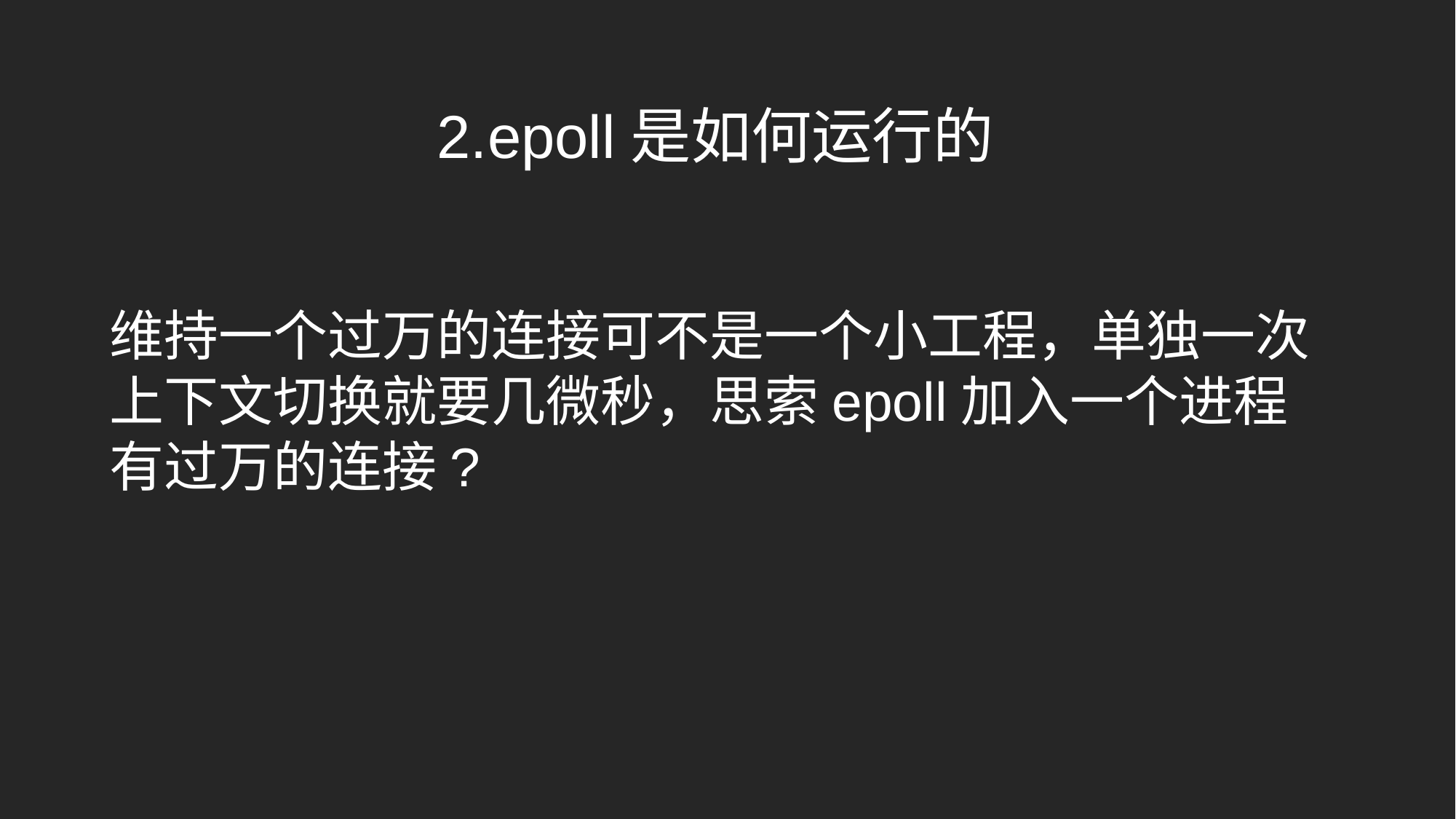

2.epoll是如何运行的

维持一个过万的连接可不是一个小工程，单独一次上下文切换就要几微秒，思索epoll加入一个进程有过万的连接?